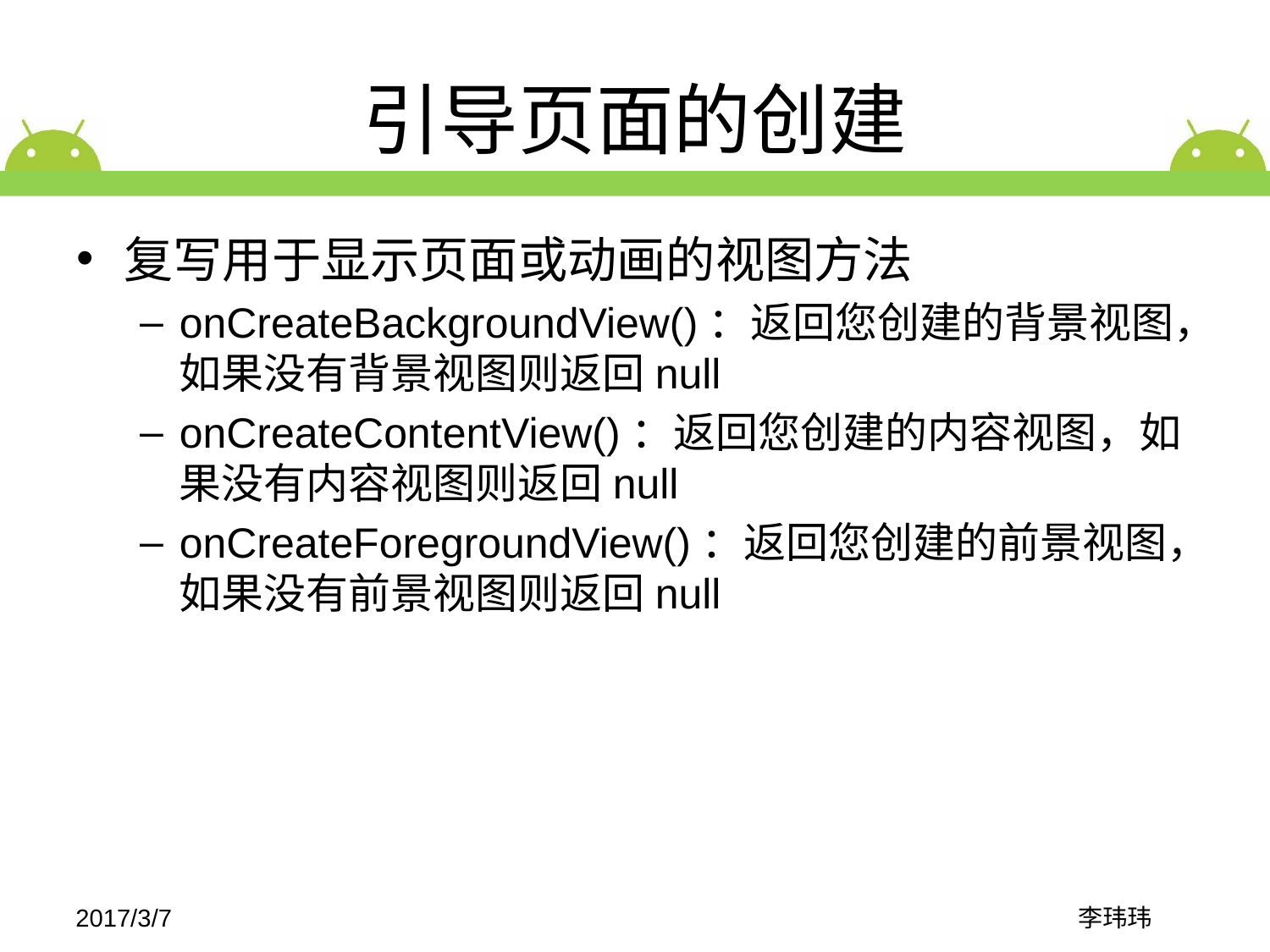

# 引导页面的创建
复写用于显示页面或动画的视图方法
onCreateBackgroundView()：返回您创建的背景视图，如果没有背景视图则返回null
onCreateContentView()：返回您创建的内容视图，如果没有内容视图则返回null
onCreateForegroundView()：返回您创建的前景视图，如果没有前景视图则返回null